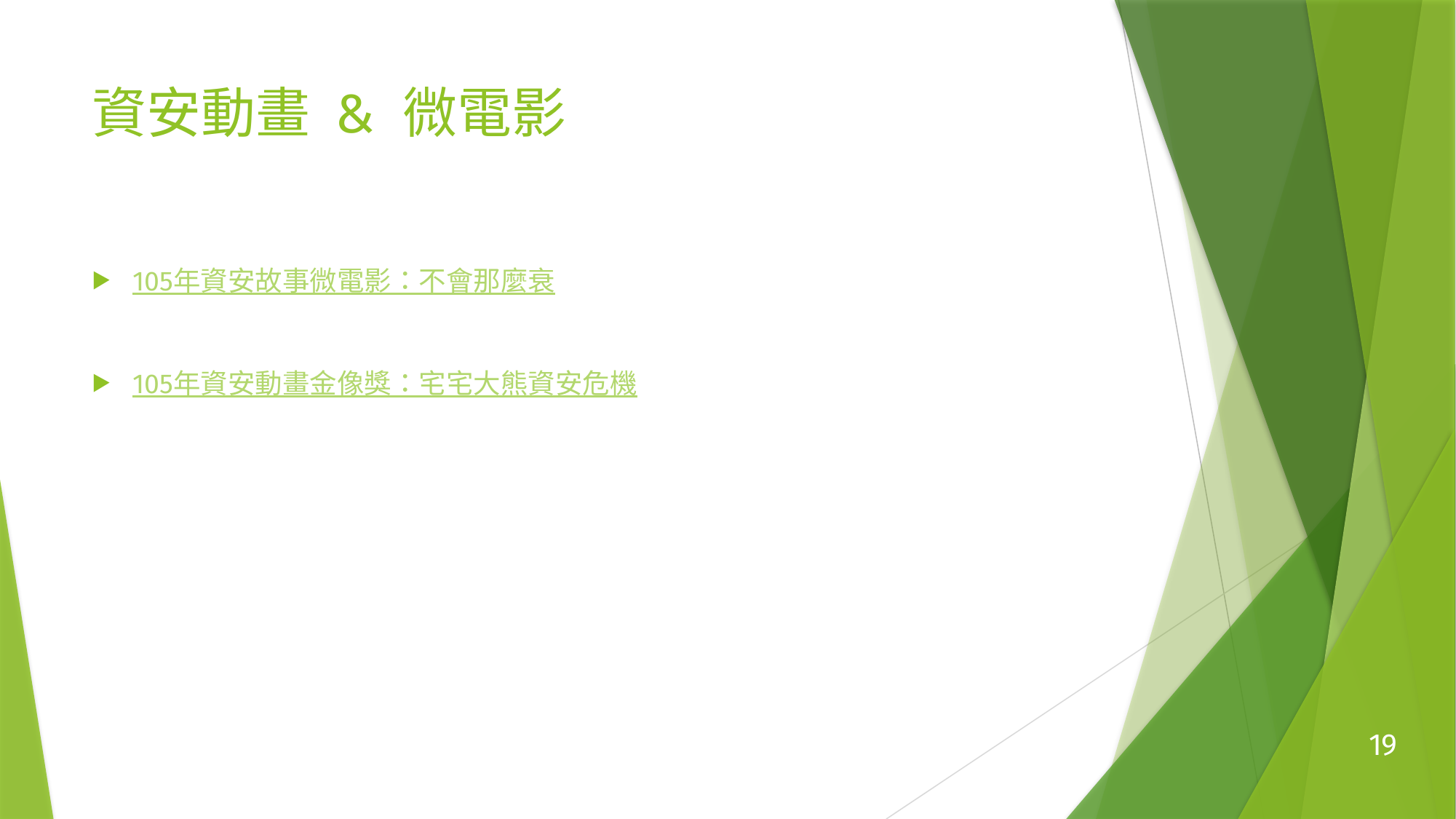

# 資安動畫 & 微電影
105年資安故事微電影：不會那麼衰

105年資安動畫金像獎：宅宅大熊資安危機
19